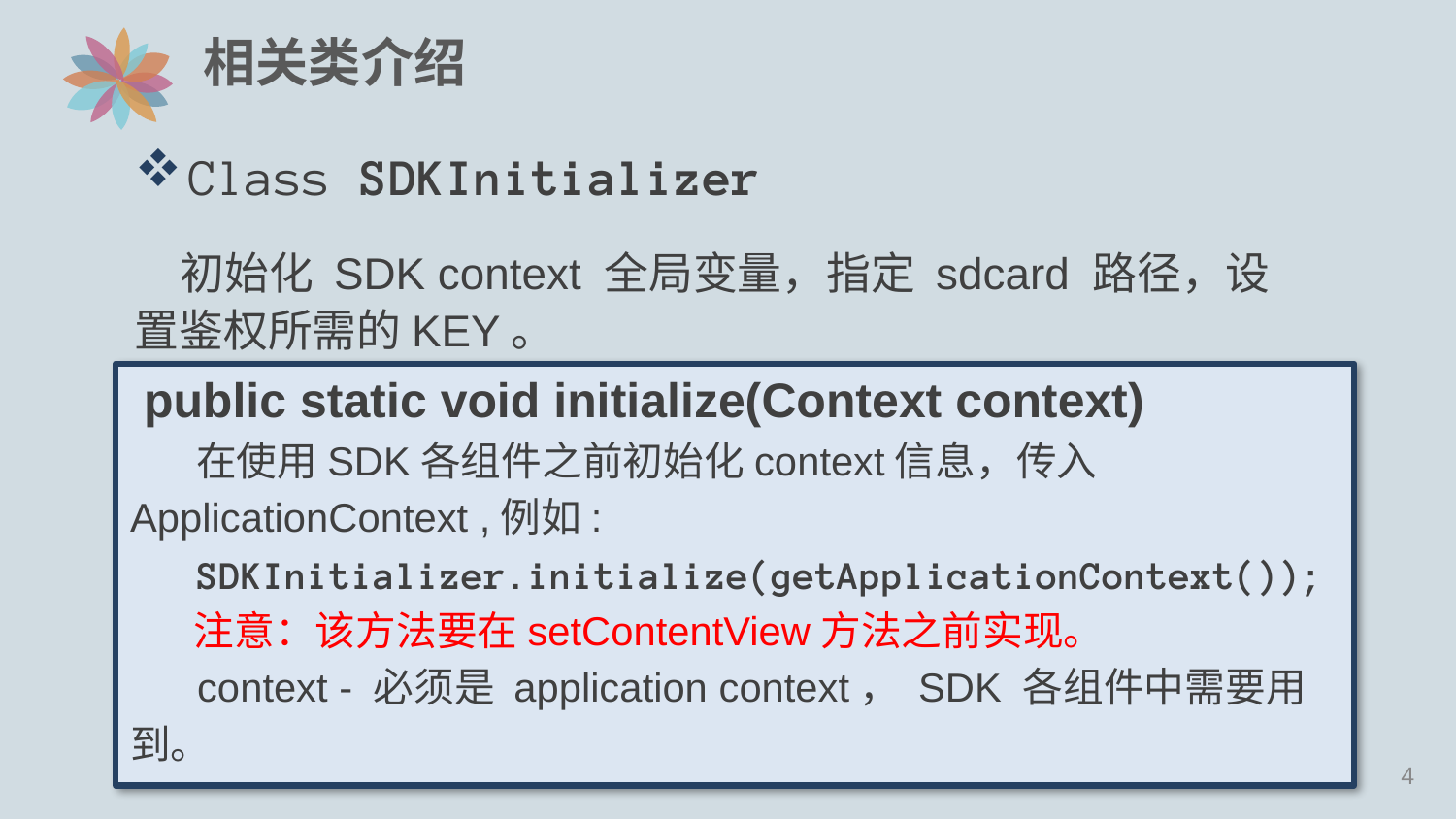

# 相关类介绍
Class SDKInitializer

    初始化 SDK context 全局变量，指定 sdcard 路径，设置鉴权所需的KEY。

 public static void initialize(Context context)
        在使用SDK各组件之前初始化context信息，传入ApplicationContext ,例如:
      SDKInitializer.initialize(getApplicationContext());
      注意：该方法要在setContentView方法之前实现。
      context - 必须是 application context， SDK 各组件中需要用到。
4